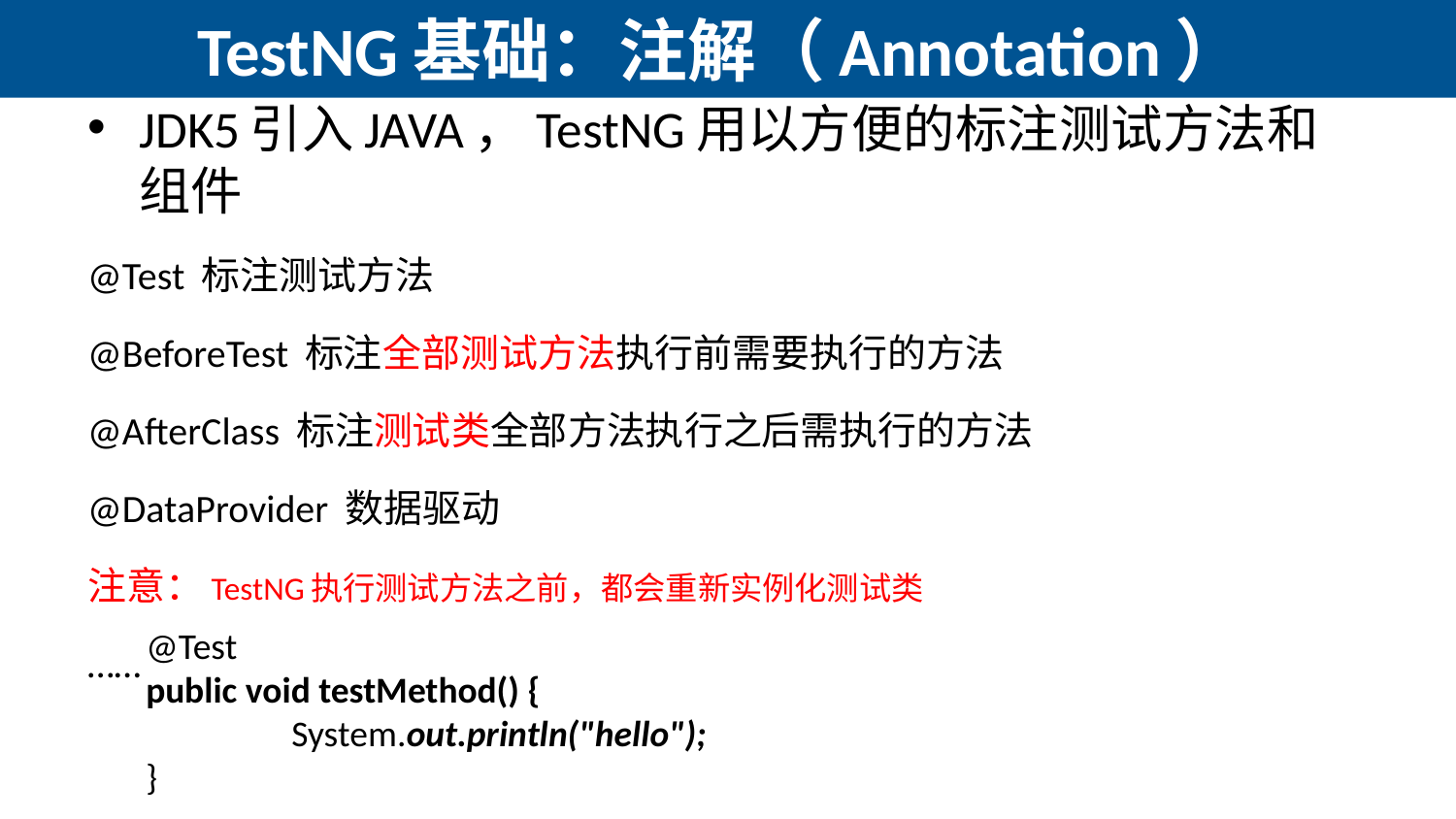

# TestNG基础：注解（Annotation）
JDK5引入JAVA，TestNG用以方便的标注测试方法和组件
@Test 标注测试方法
@BeforeTest 标注全部测试方法执行前需要执行的方法
@AfterClass 标注测试类全部方法执行之后需执行的方法
@DataProvider 数据驱动
注意：TestNG执行测试方法之前，都会重新实例化测试类
……
@Test
public void testMethod() {
	System.out.println("hello");
}